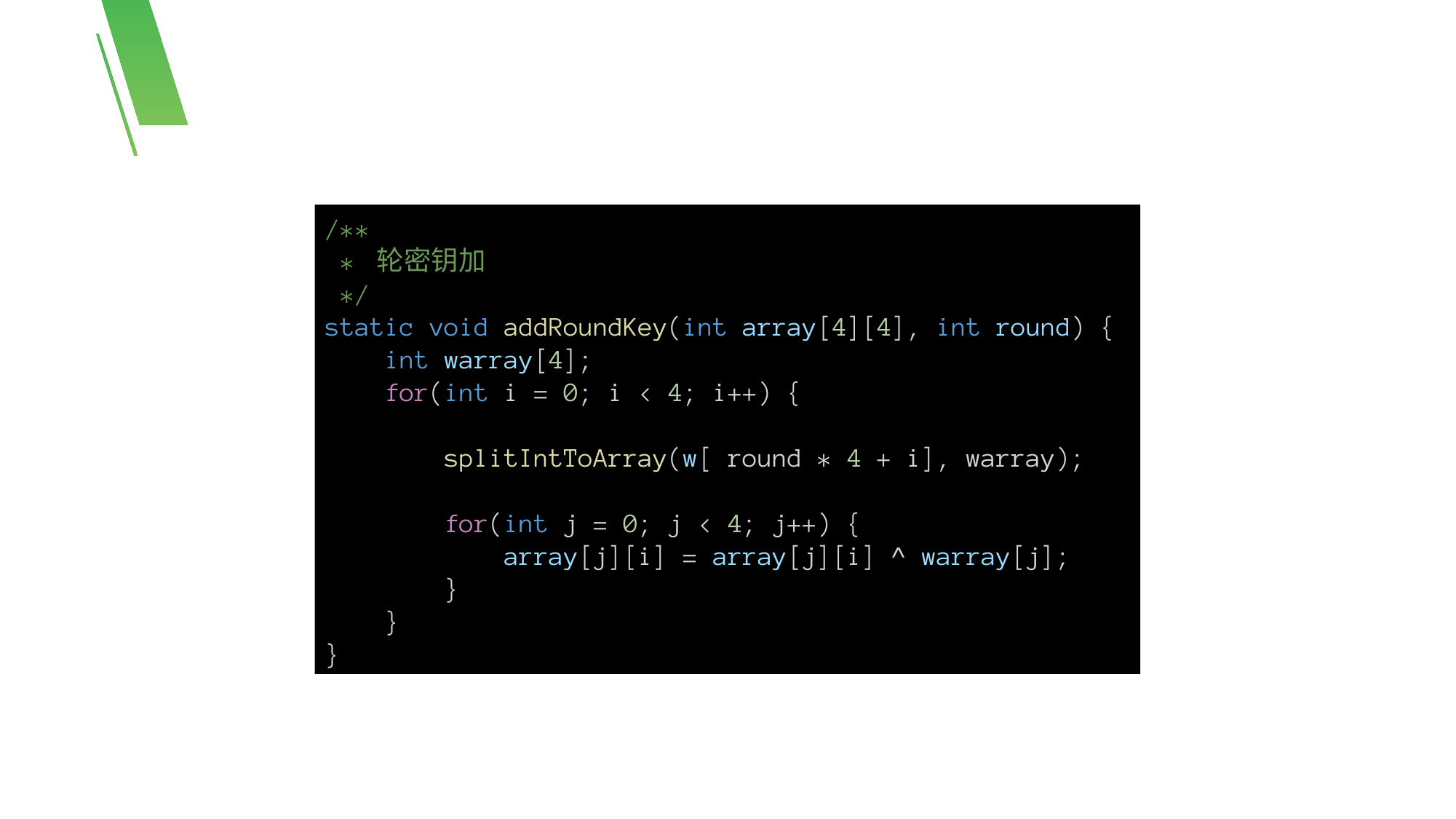

/**
 * 轮密钥加
 */
static void addRoundKey(int array[4][4], int round) {
    int warray[4];
    for(int i = 0; i < 4; i++) {
        splitIntToArray(w[ round * 4 + i], warray);
        for(int j = 0; j < 4; j++) {
            array[j][i] = array[j][i] ^ warray[j];
        }
    }
}